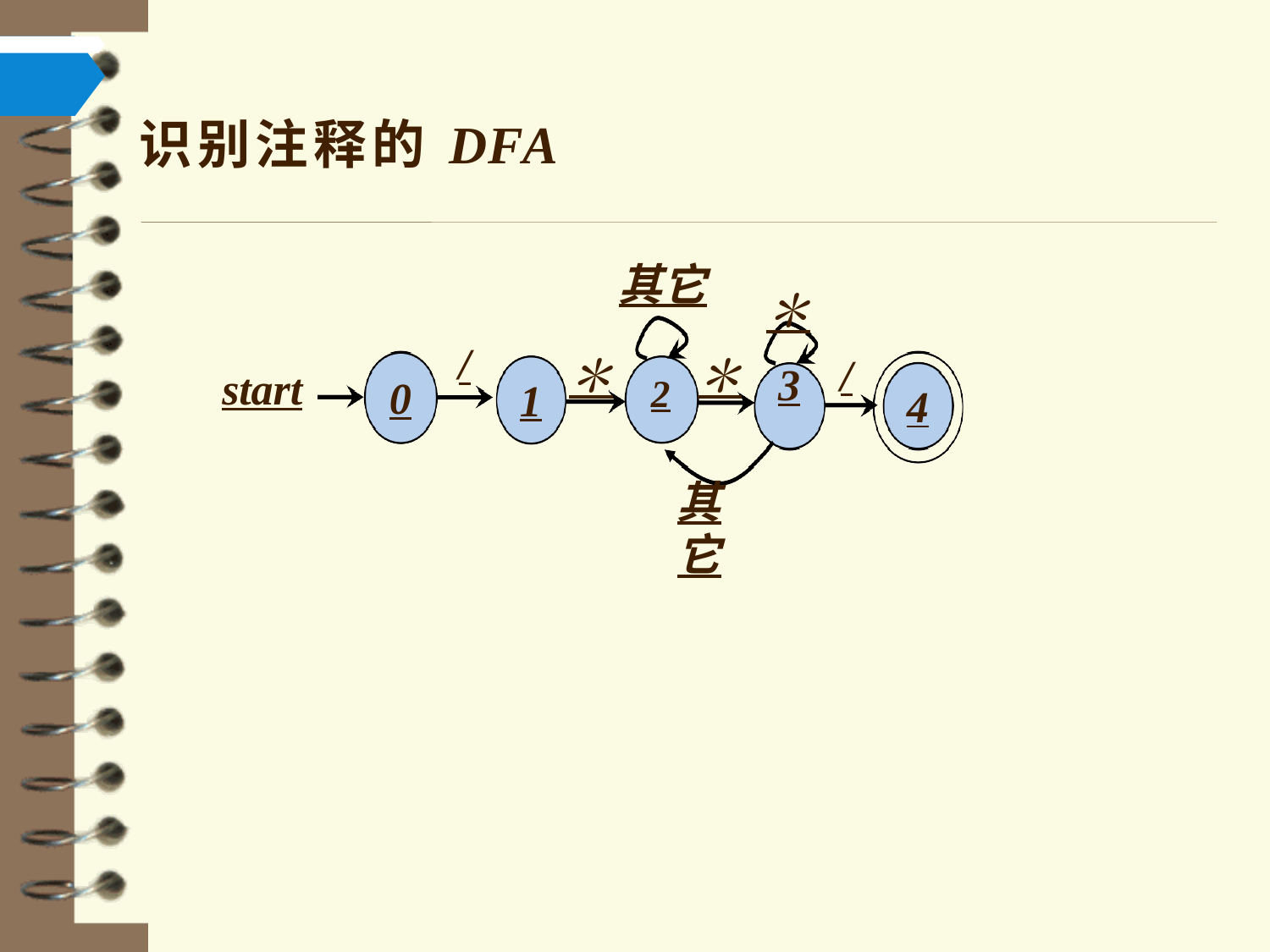

# 识别注释的 DFA
其它
＊	2	＊

其它
＊
3

/
/
start
0
1
4